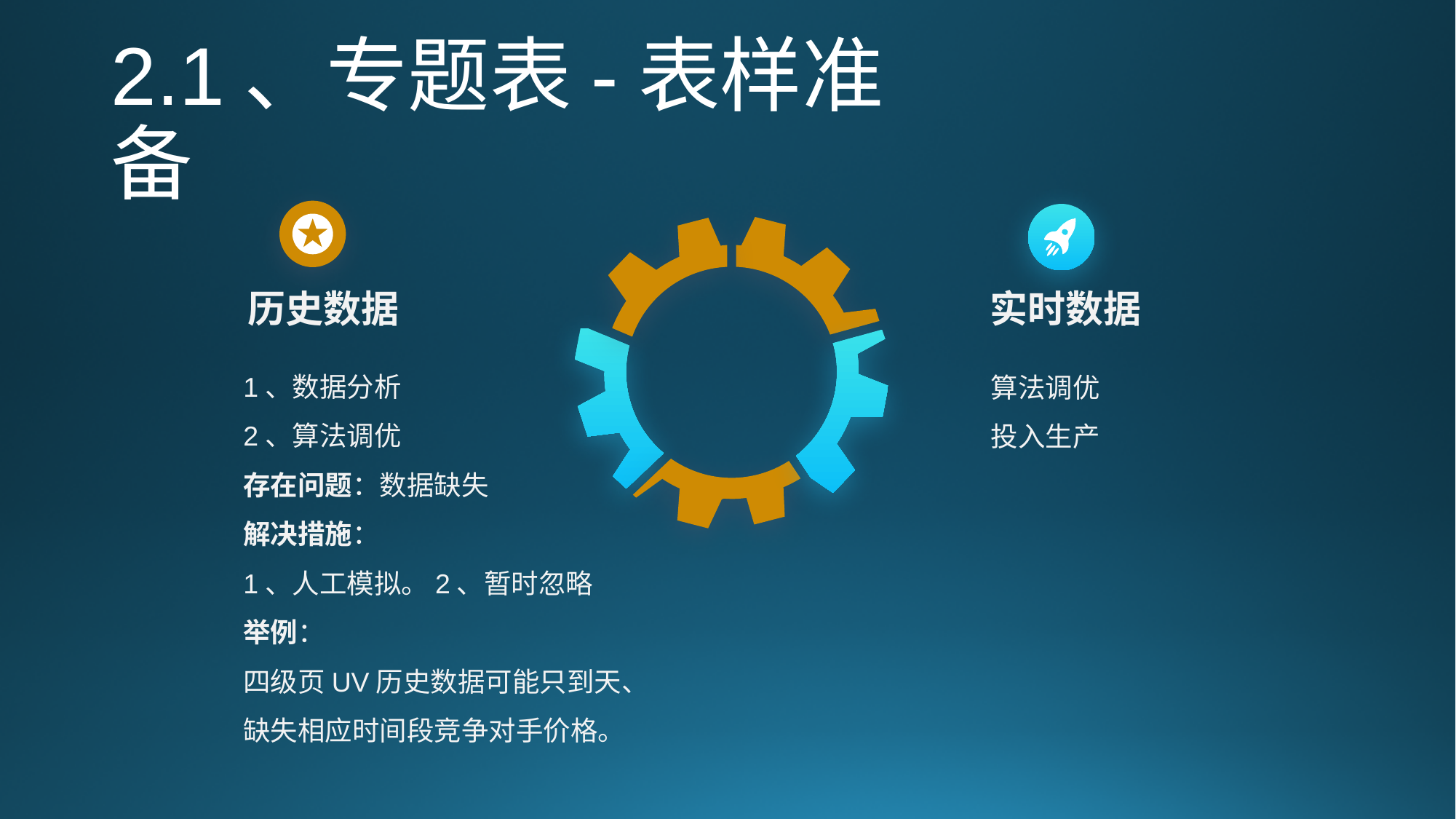

# 2.1、专题表-表样准备

历史数据
实时数据

1、数据分析
2、算法调优
存在问题：数据缺失
解决措施：
1、人工模拟。2、暂时忽略
举例：
四级页UV历史数据可能只到天、缺失相应时间段竞争对手价格。

算法调优
投入生产